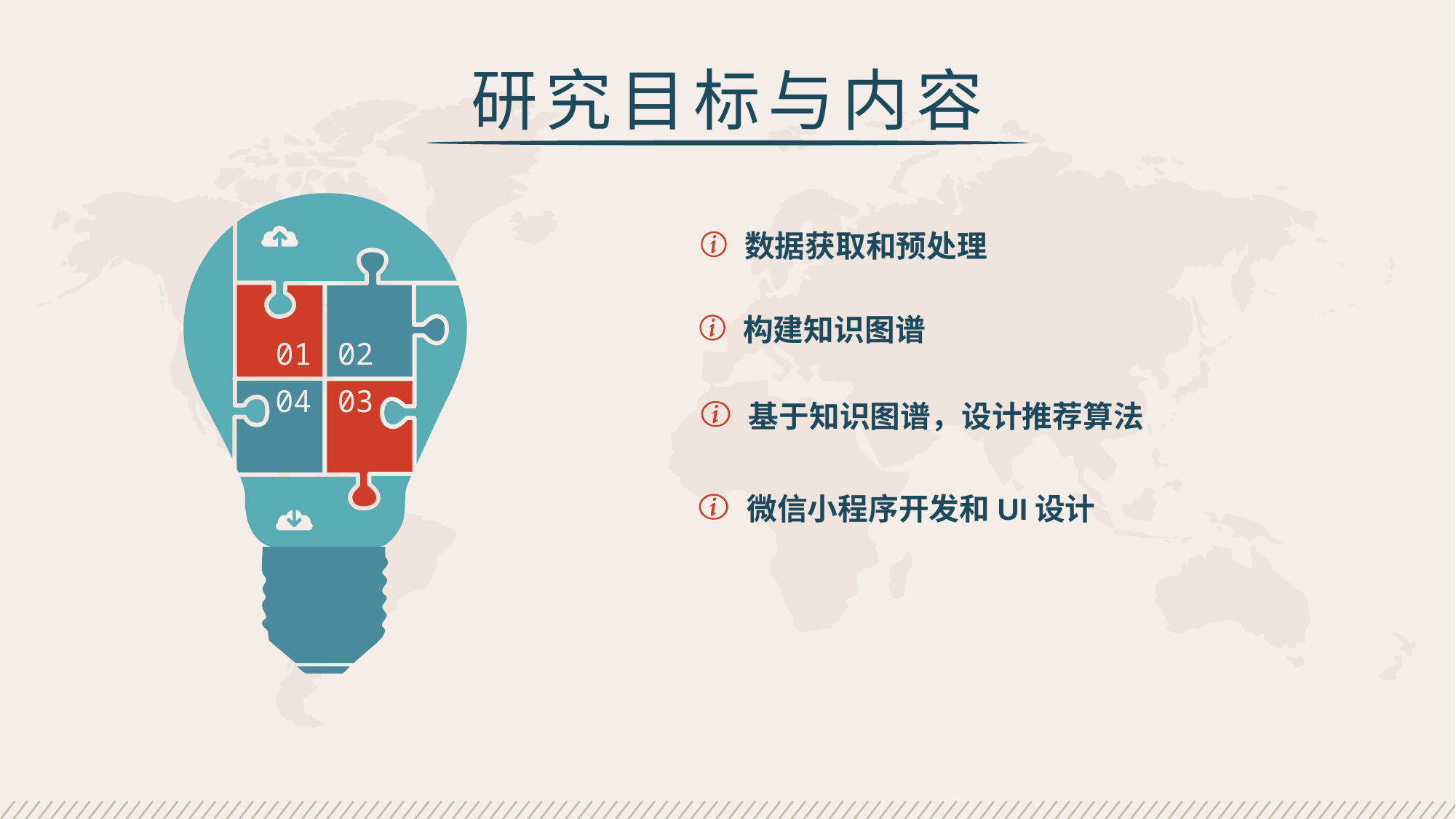

研究目标与内容

数据获取和预处理

构建知识图谱

01
02
04
03

基于知识图谱，设计推荐算法

微信小程序开发和UI设计